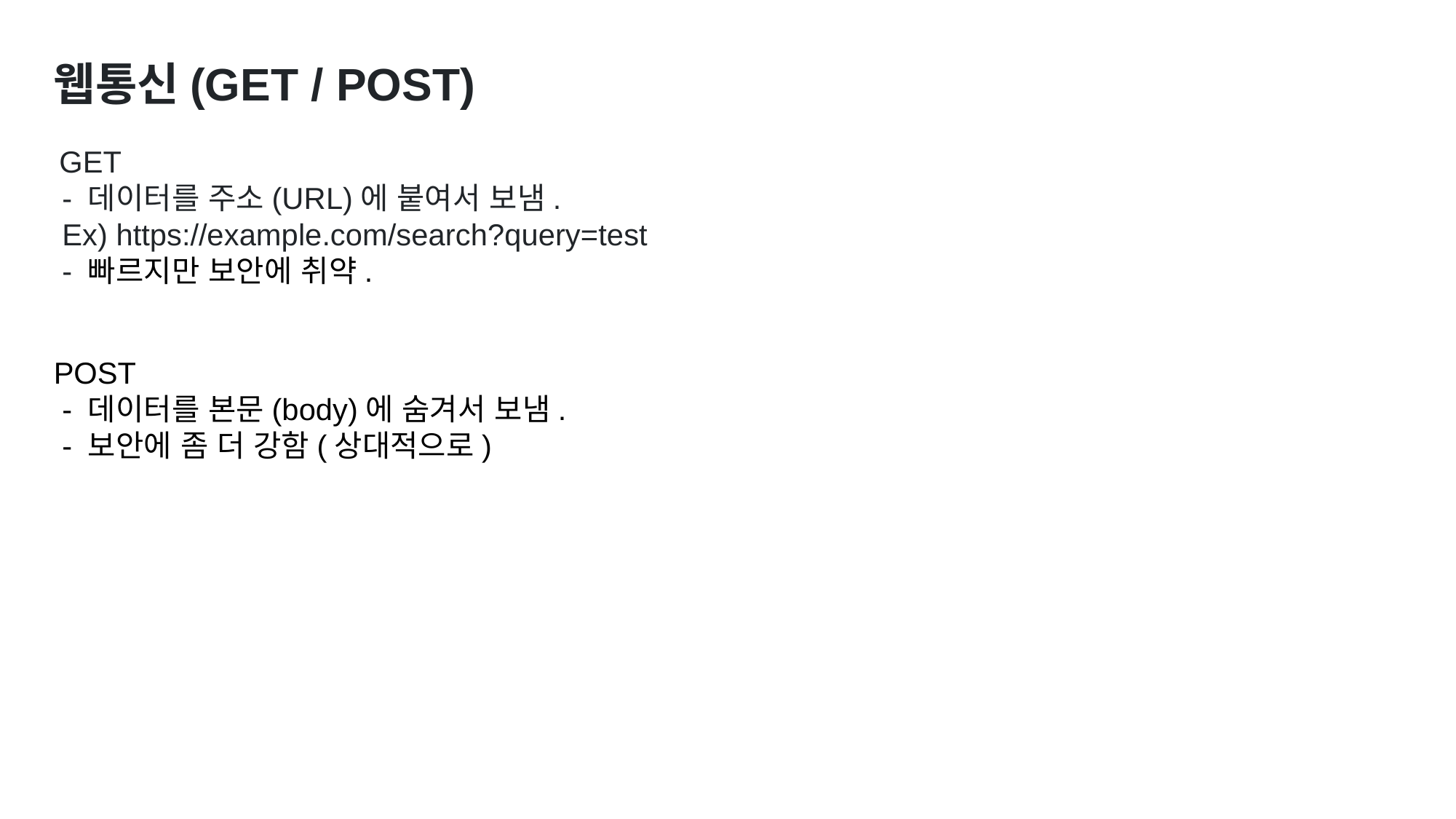

웹통신(GET / POST)

 GET
 - 데이터를 주소(URL)에 붙여서 보냄.
 Ex) https://example.com/search?query=test
 - 빠르지만 보안에 취약.

POST
 - 데이터를 본문(body)에 숨겨서 보냄.
 - 보안에 좀 더 강함(상대적으로)